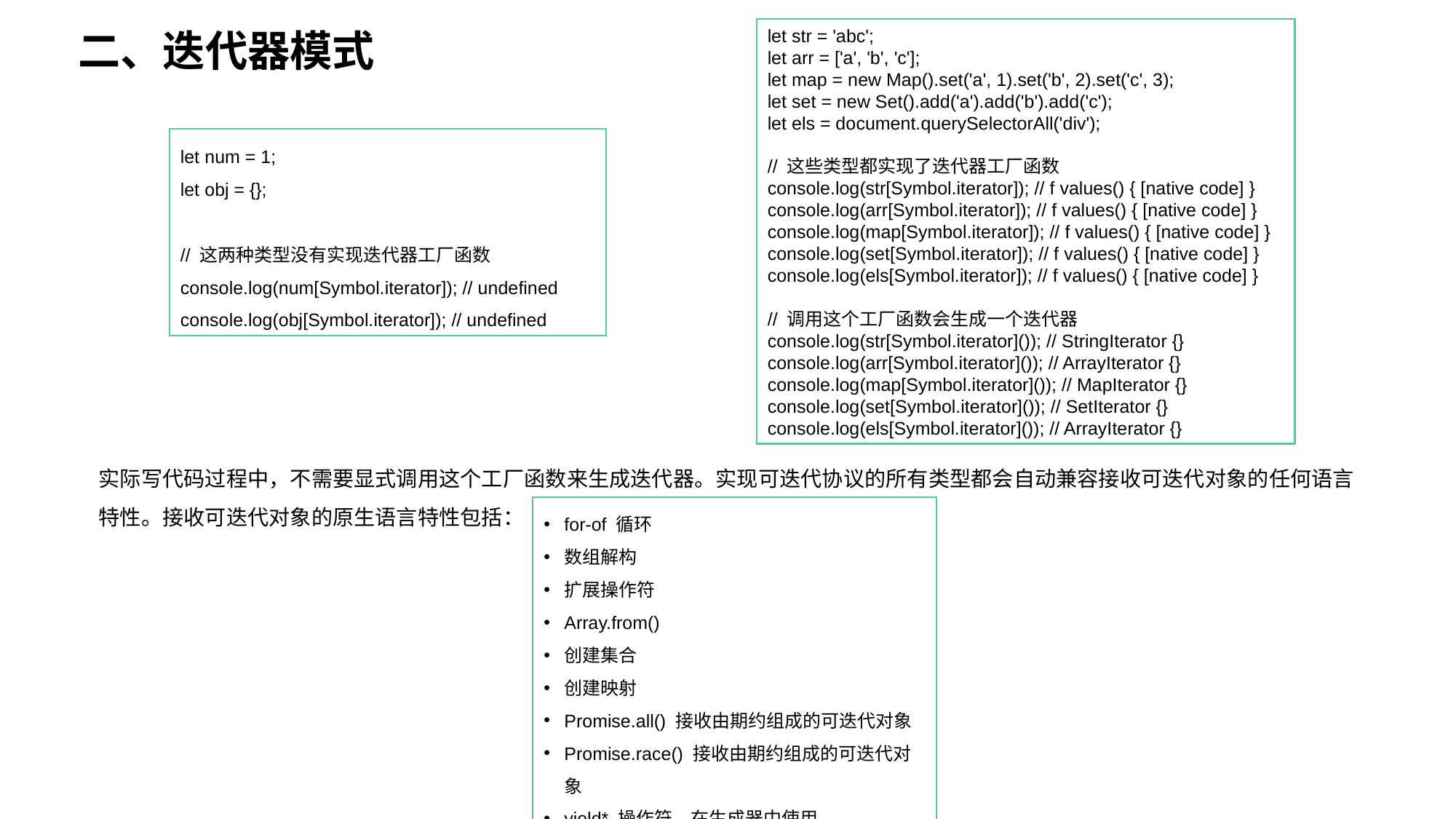

二、迭代器模式
let str = 'abc';
let arr = ['a', 'b', 'c'];
let map = new Map().set('a', 1).set('b', 2).set('c', 3);
let set = new Set().add('a').add('b').add('c');
let els = document.querySelectorAll('div');

// 这些类型都实现了迭代器工厂函数
console.log(str[Symbol.iterator]); // f values() { [native code] }
console.log(arr[Symbol.iterator]); // f values() { [native code] }
console.log(map[Symbol.iterator]); // f values() { [native code] }
console.log(set[Symbol.iterator]); // f values() { [native code] }
console.log(els[Symbol.iterator]); // f values() { [native code] }

// 调用这个工厂函数会生成一个迭代器
console.log(str[Symbol.iterator]()); // StringIterator {}
console.log(arr[Symbol.iterator]()); // ArrayIterator {}
console.log(map[Symbol.iterator]()); // MapIterator {}
console.log(set[Symbol.iterator]()); // SetIterator {}
console.log(els[Symbol.iterator]()); // ArrayIterator {}
let num = 1;
let obj = {};

// 这两种类型没有实现迭代器工厂函数
console.log(num[Symbol.iterator]); // undefined
console.log(obj[Symbol.iterator]); // undefined
实际写代码过程中，不需要显式调用这个工厂函数来生成迭代器。实现可迭代协议的所有类型都会自动兼容接收可迭代对象的任何语言特性。接收可迭代对象的原生语言特性包括：
for-of 循环
数组解构
扩展操作符
Array.from()
创建集合
创建映射
Promise.all() 接收由期约组成的可迭代对象
Promise.race() 接收由期约组成的可迭代对象
yield* 操作符，在生成器中使用